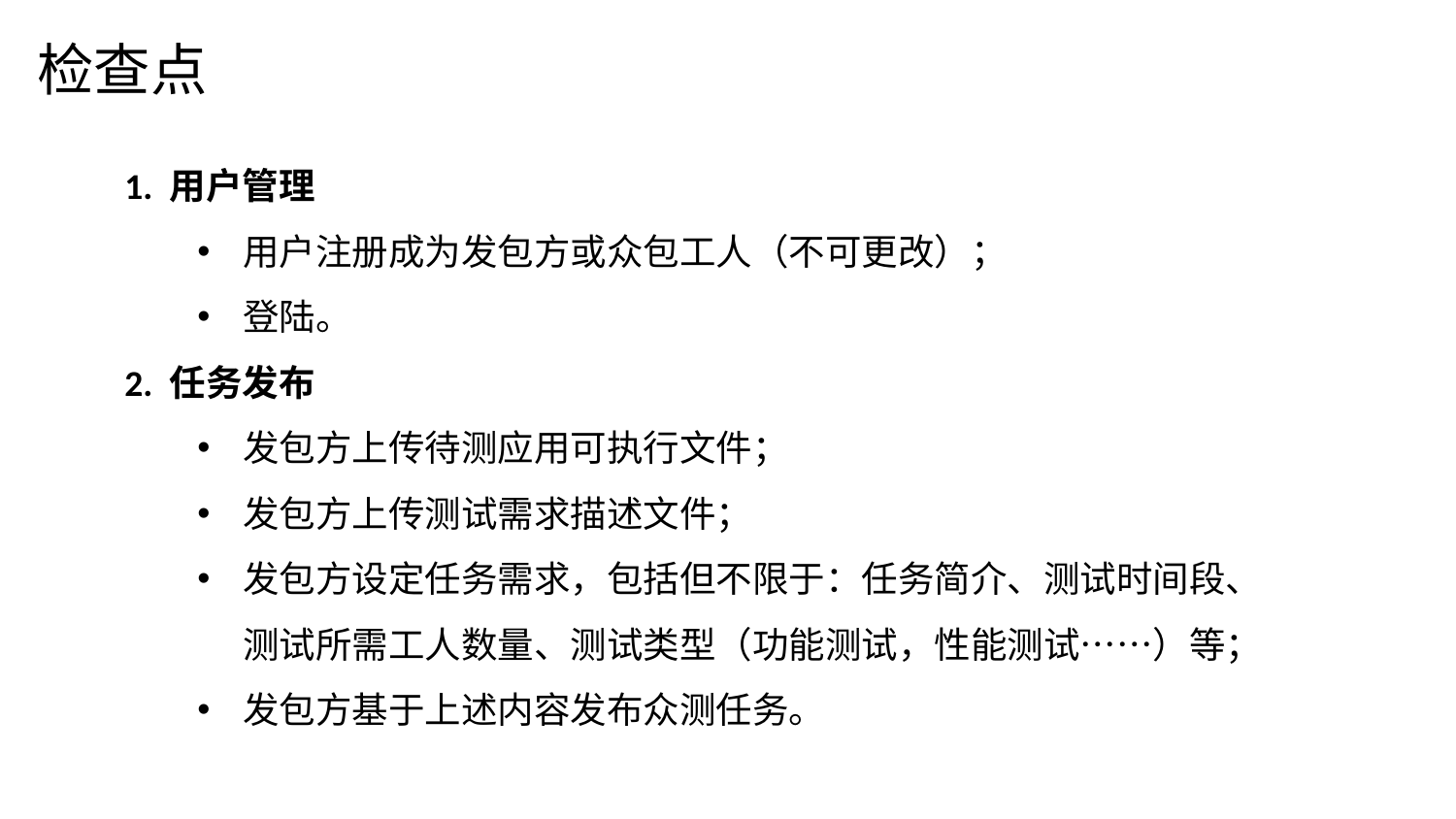

检查点
1. 用户管理
用户注册成为发包方或众包工人（不可更改）；
登陆。
2. 任务发布
发包方上传待测应用可执行文件；
发包方上传测试需求描述文件；
发包方设定任务需求，包括但不限于：任务简介、测试时间段、测试所需工人数量、测试类型（功能测试，性能测试……）等；
发包方基于上述内容发布众测任务。